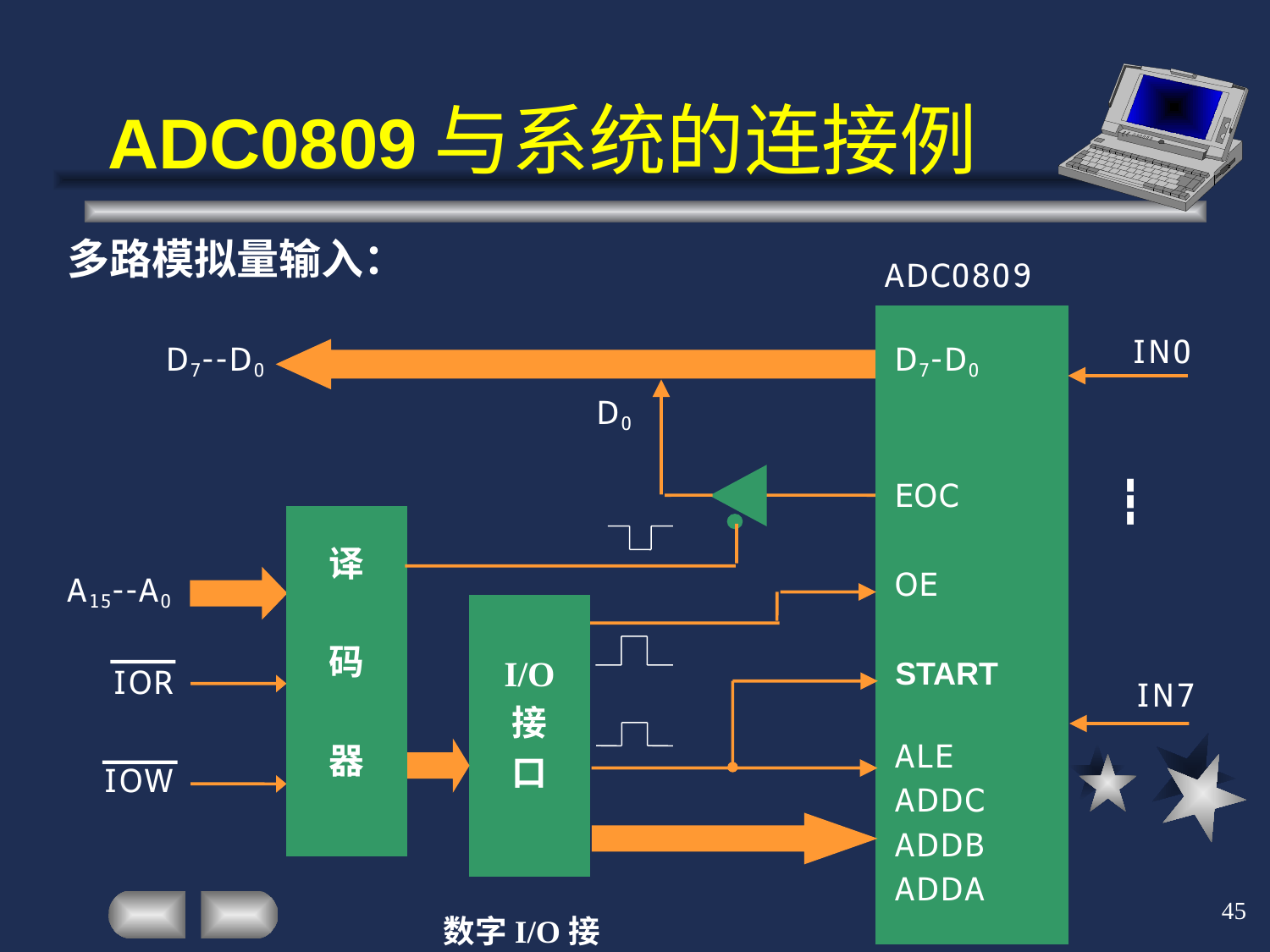

# ADC0809与系统的连接例
多路模拟量输入：
ADC0809

IN0
D7--D0
D7-D0

EOC

OE

START

ALE
ADDC
ADDB
ADDA

D0

┇

译

码

器

A15--A0

     IOR

    IOW

I/O
接
口

IN7

数字I/O接口
45